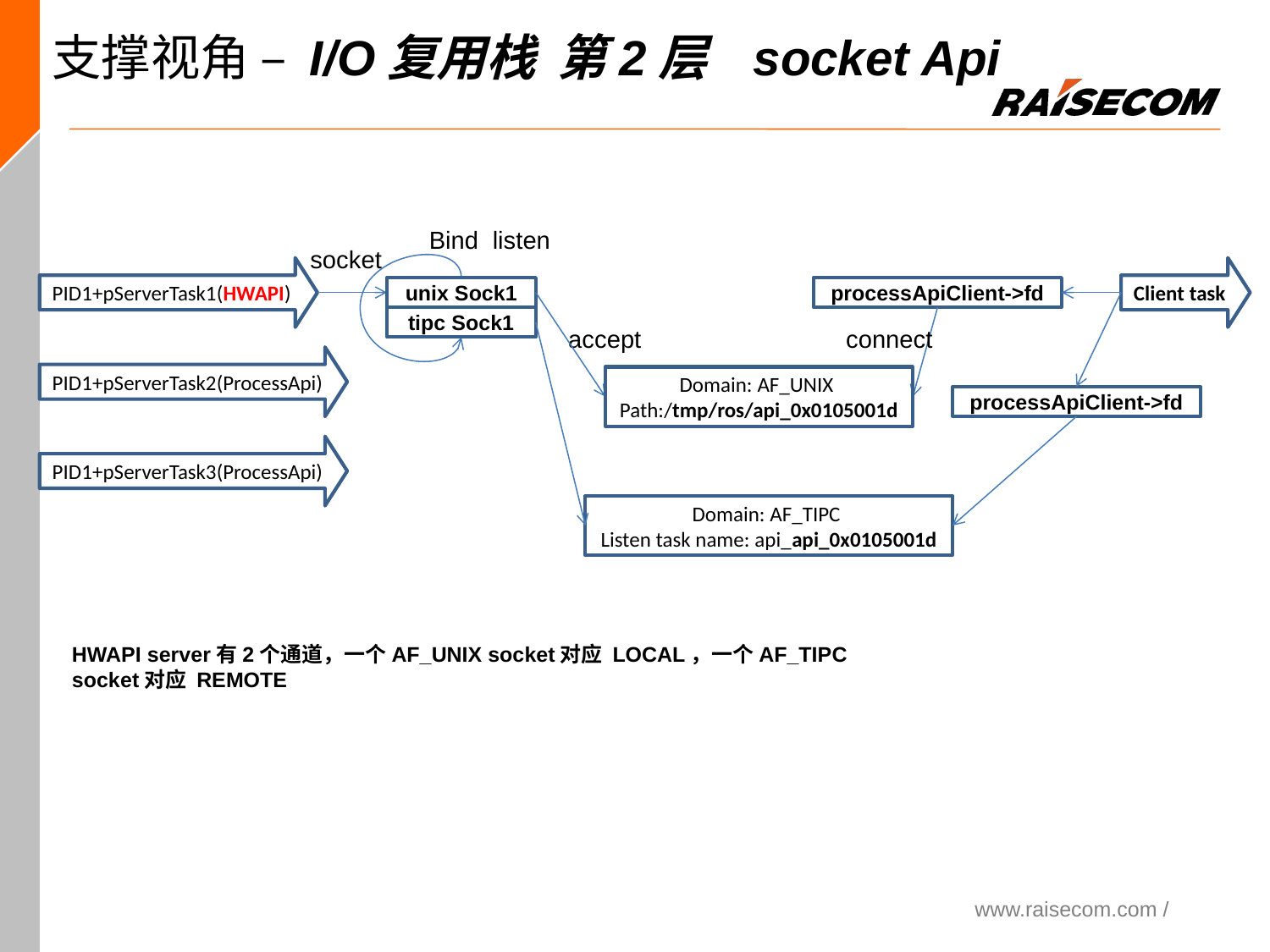

支撑视角 – I/O复用栈  第2层   socket Api
Bind  listen
socket
PID1+pServerTask1(HWAPI)
Client task
unix Sock1
processApiClient->fd
tipc Sock1
accept
connect
PID1+pServerTask2(ProcessApi)
Domain: AF_UNIX
Path:/tmp/ros/api_0x0105001d
processApiClient->fd
PID1+pServerTask3(ProcessApi)
Domain: AF_TIPC
Listen task name: api_api_0x0105001d
HWAPI server有2个通道，一个AF_UNIX socket对应 LOCAL，一个AF_TIPC socket对应 REMOTE